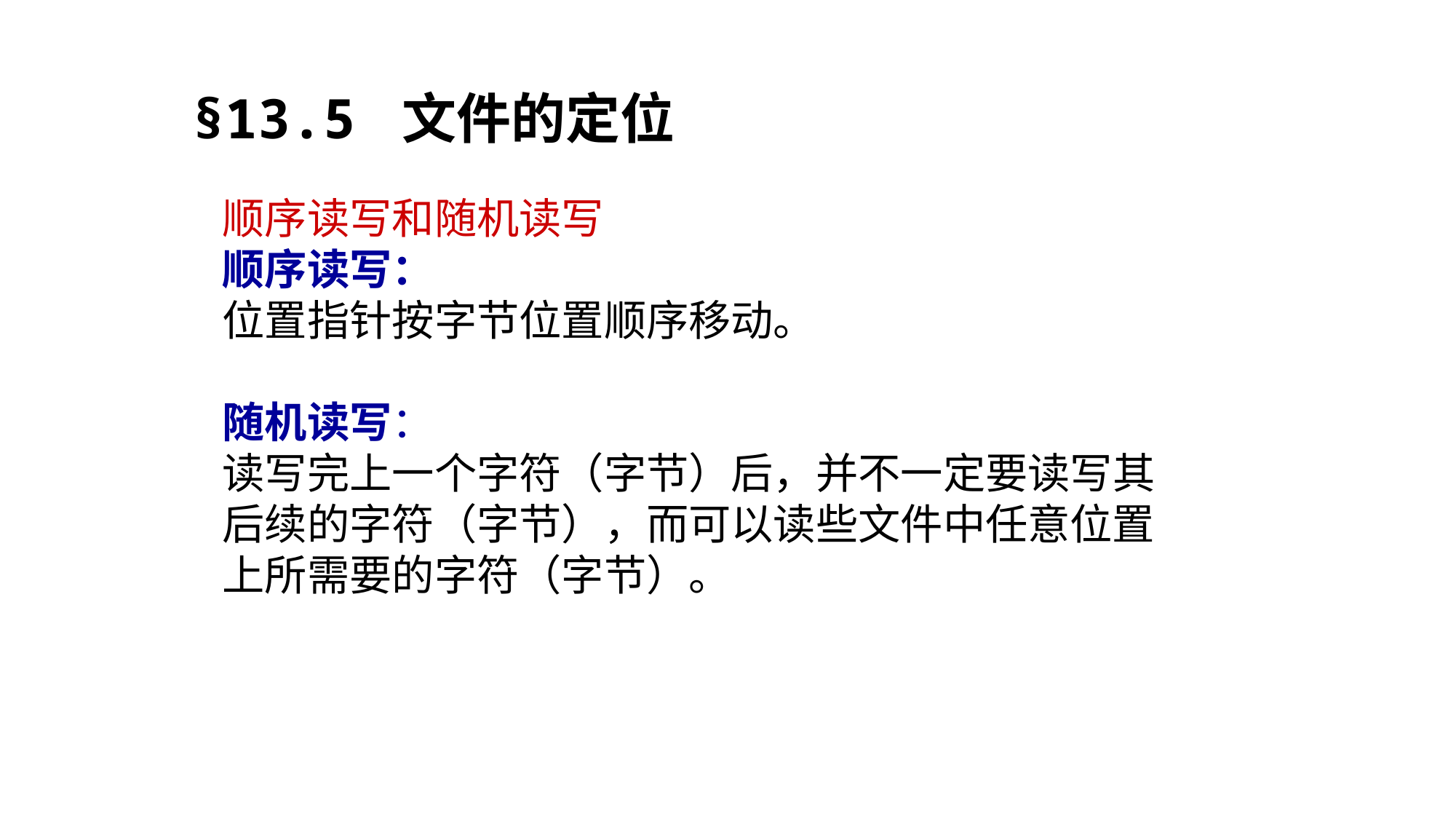

§13.5 文件的定位
顺序读写和随机读写
顺序读写：
位置指针按字节位置顺序移动。

随机读写：
读写完上一个字符（字节）后，并不一定要读写其
后续的字符（字节），而可以读些文件中任意位置
上所需要的字符（字节）。